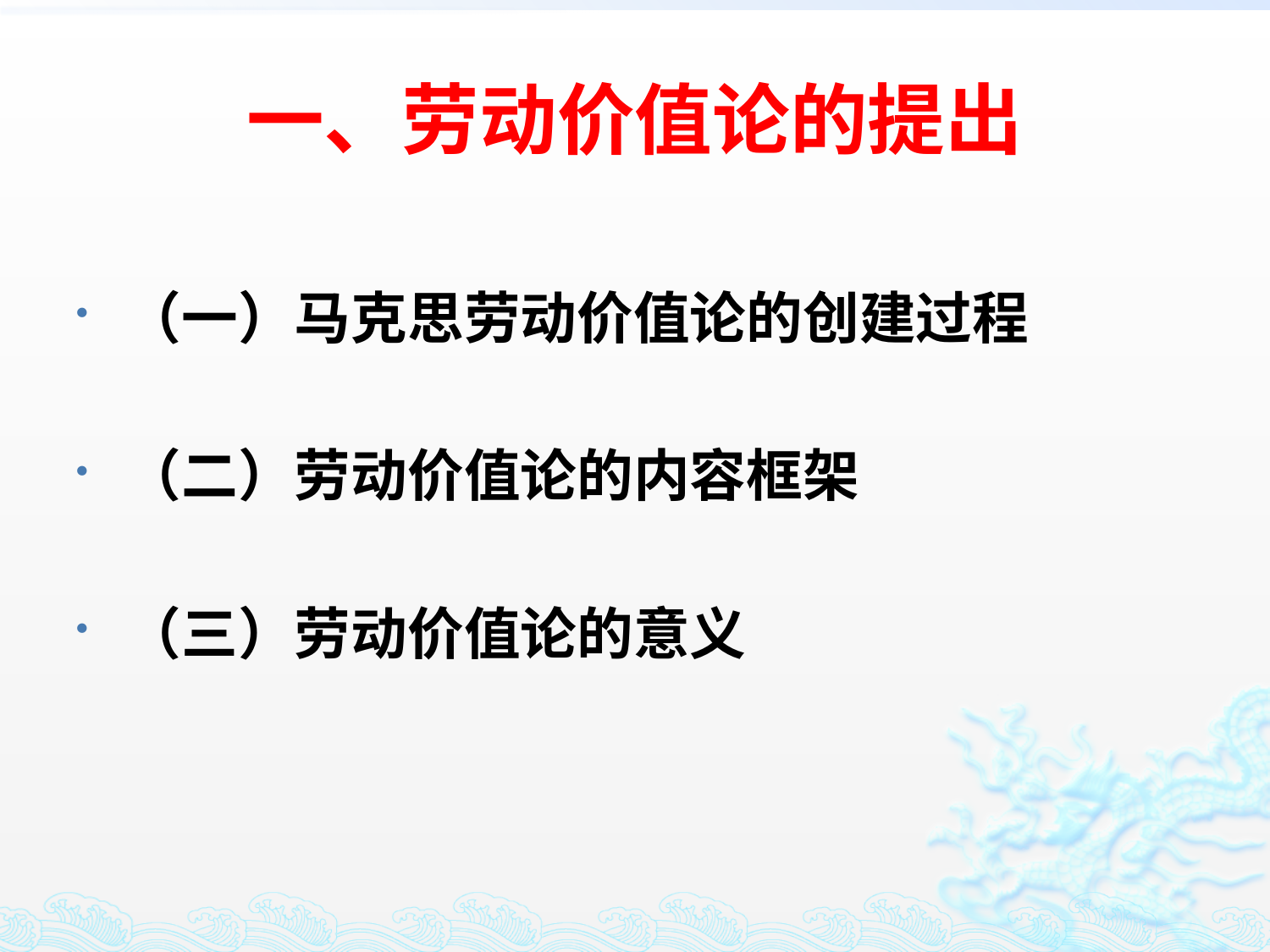

# 一、劳动价值论的提出
（一）马克思劳动价值论的创建过程

（二）劳动价值论的内容框架

（三）劳动价值论的意义